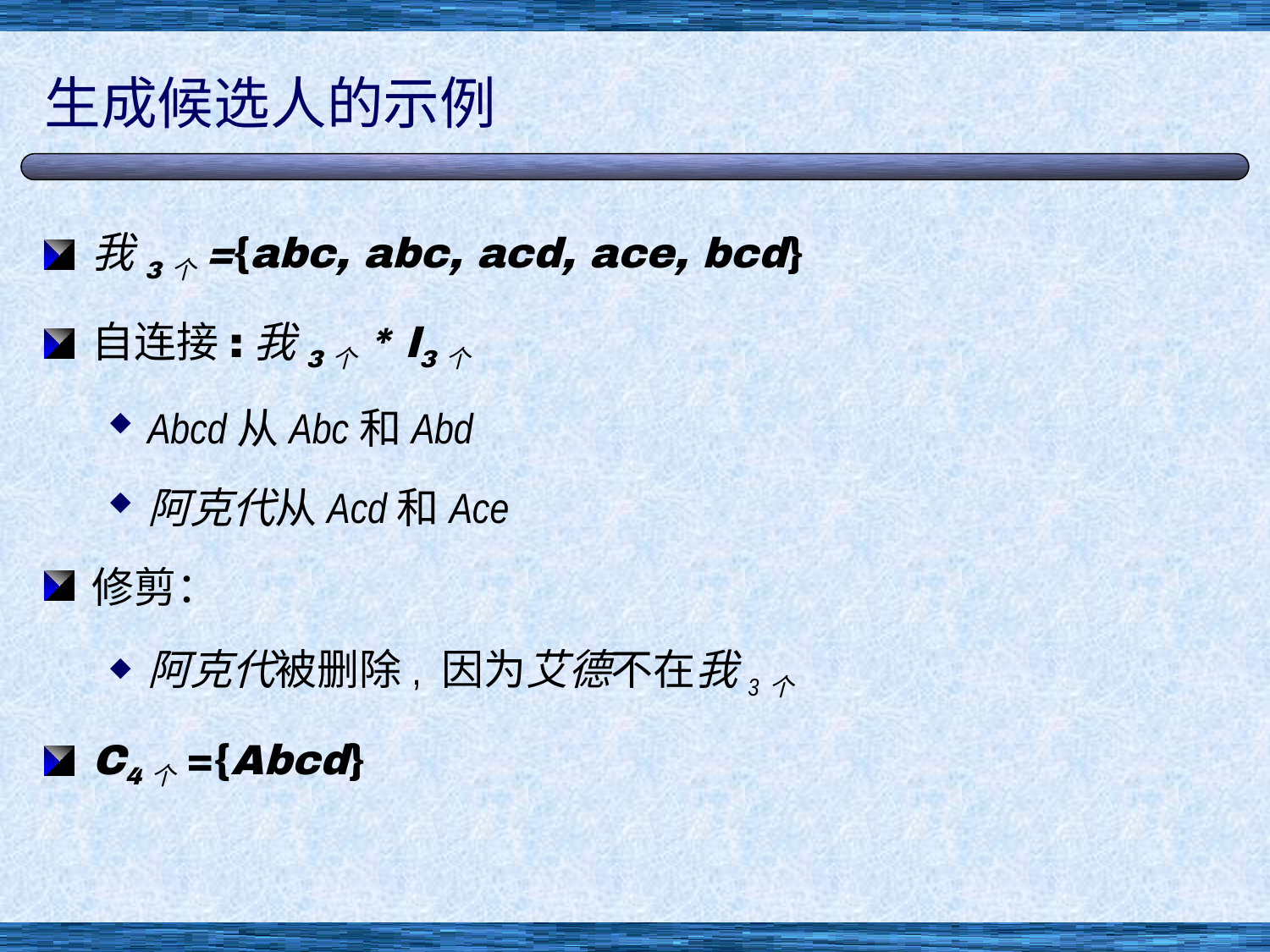

# 生成候选人的示例
我3个={abc, abc, acd, ace, bcd}
自连接:我3个* l3个
Abcd从Abc和Abd
阿克代从Acd和Ace
修剪：
阿克代被删除, 因为艾德不在我3个
C4个={Abcd}